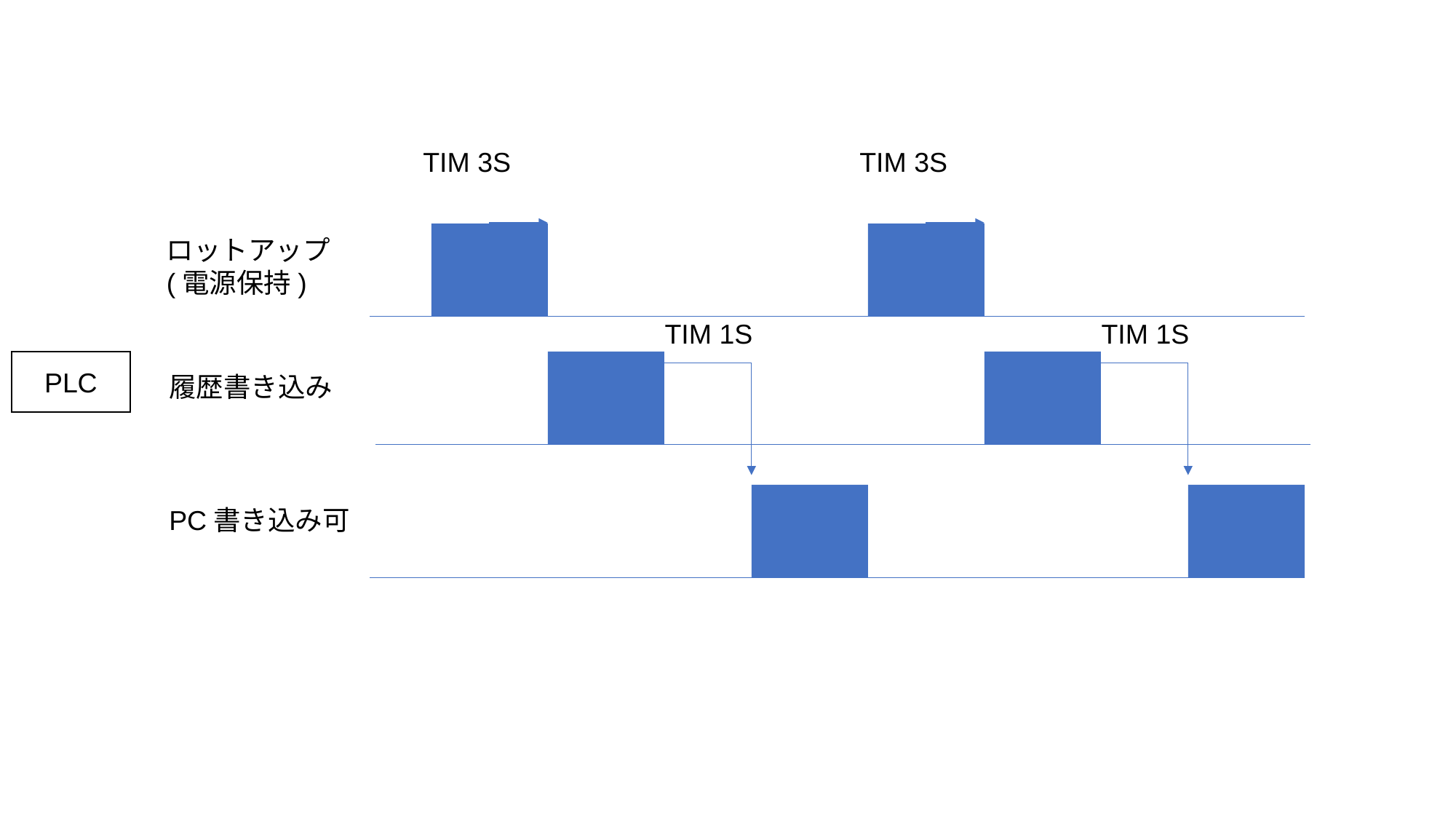

TIM 3S
TIM 3S

ロットアップ
(電源保持)
TIM 1S
TIM 1S
PLC

履歴書き込み

PC書き込み可